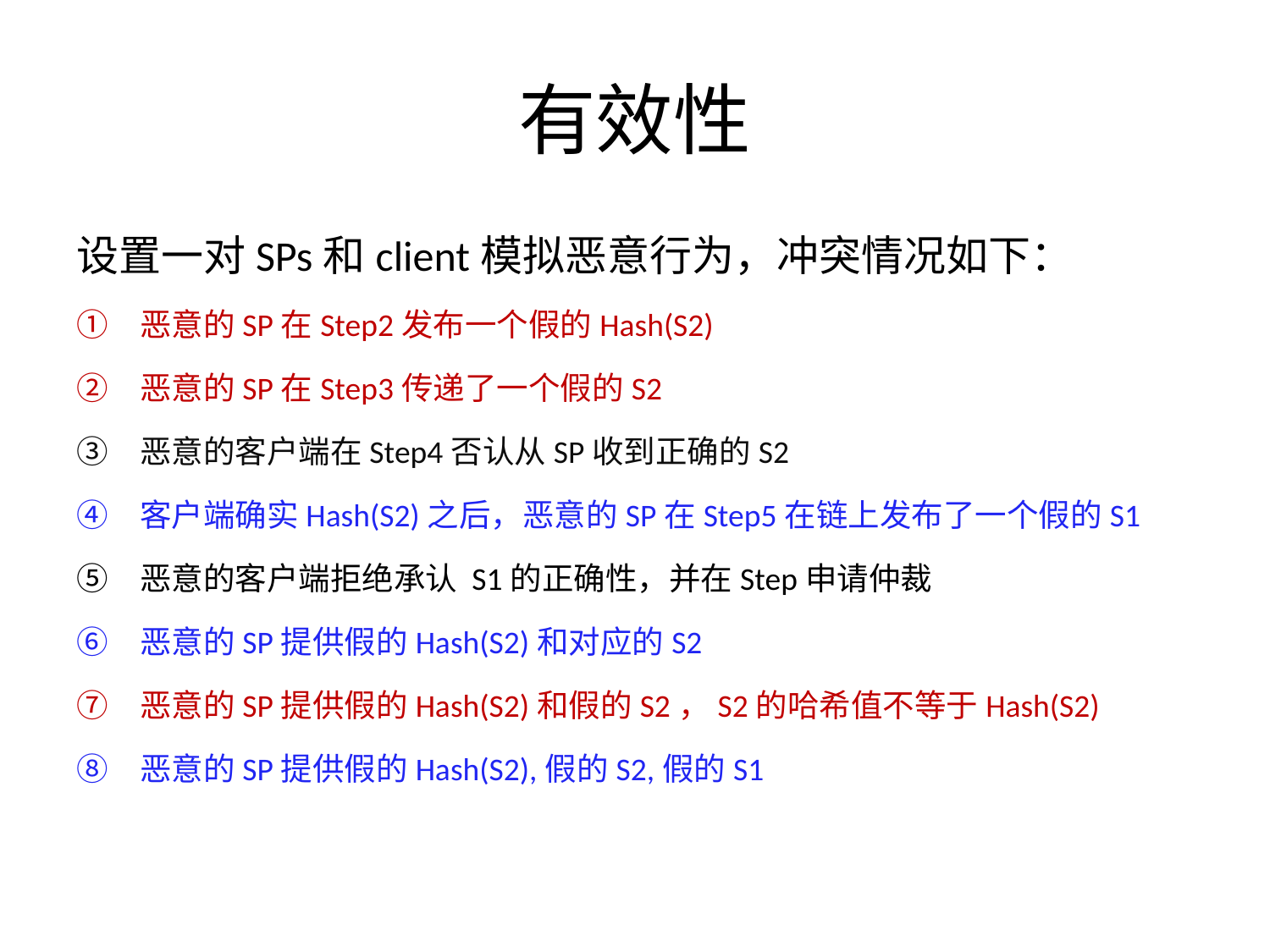

# 有效性
设置一对SPs和client模拟恶意行为，冲突情况如下：
恶意的SP在Step2发布一个假的Hash(S2)
恶意的SP在Step3传递了一个假的S2
恶意的客户端在Step4否认从SP收到正确的S2
客户端确实Hash(S2)之后，恶意的SP在Step5在链上发布了一个假的S1
恶意的客户端拒绝承认 S1的正确性，并在Step申请仲裁
恶意的SP提供假的Hash(S2)和对应的S2
恶意的SP提供假的Hash(S2)和假的S2，S2的哈希值不等于Hash(S2)
恶意的SP提供假的Hash(S2),假的S2,假的S1